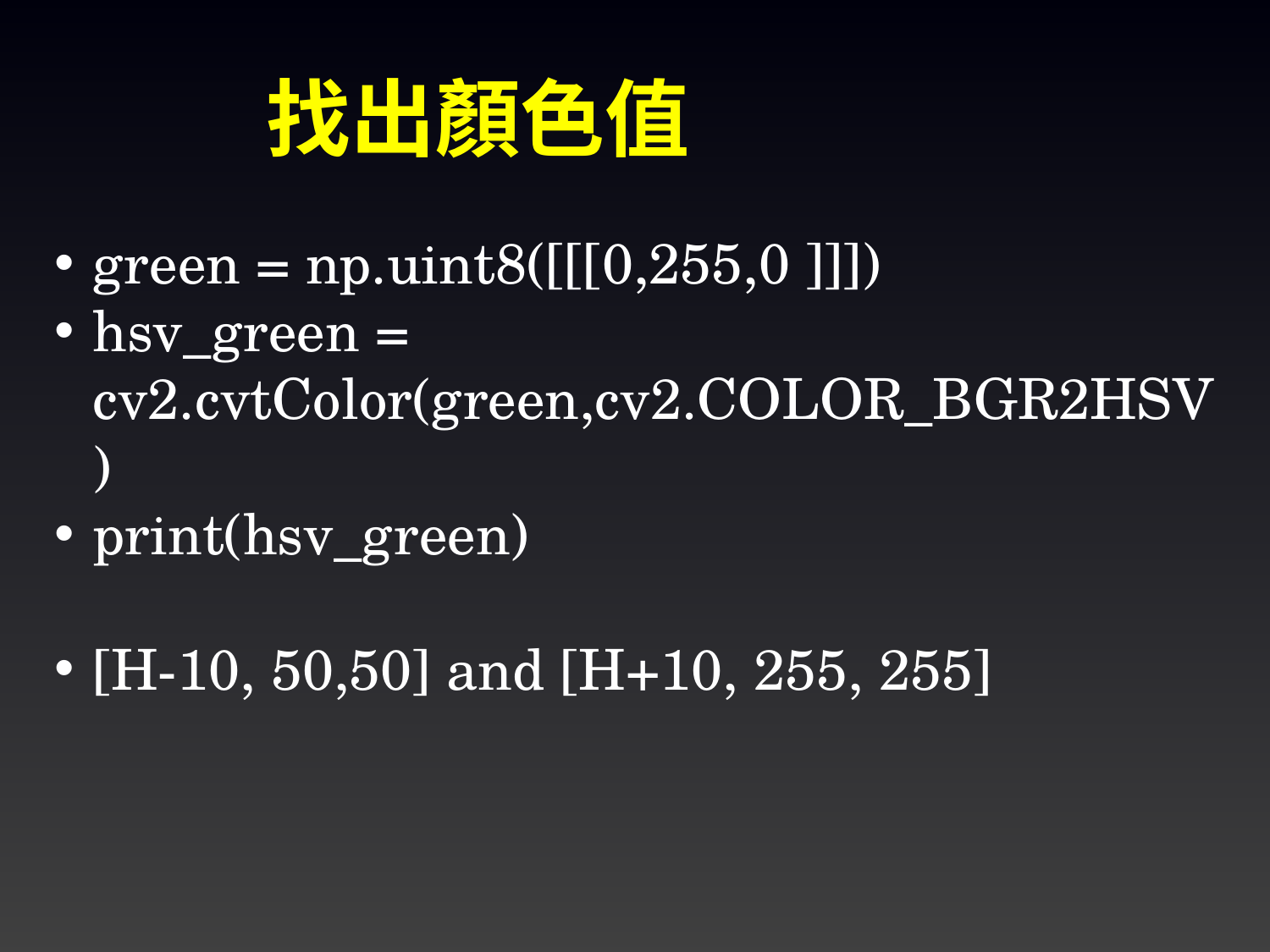

找出顏色值
green = np.uint8([[[0,255,0 ]]])
hsv_green = cv2.cvtColor(green,cv2.COLOR_BGR2HSV)
print(hsv_green)

[H-10, 50,50] and [H+10, 255, 255]